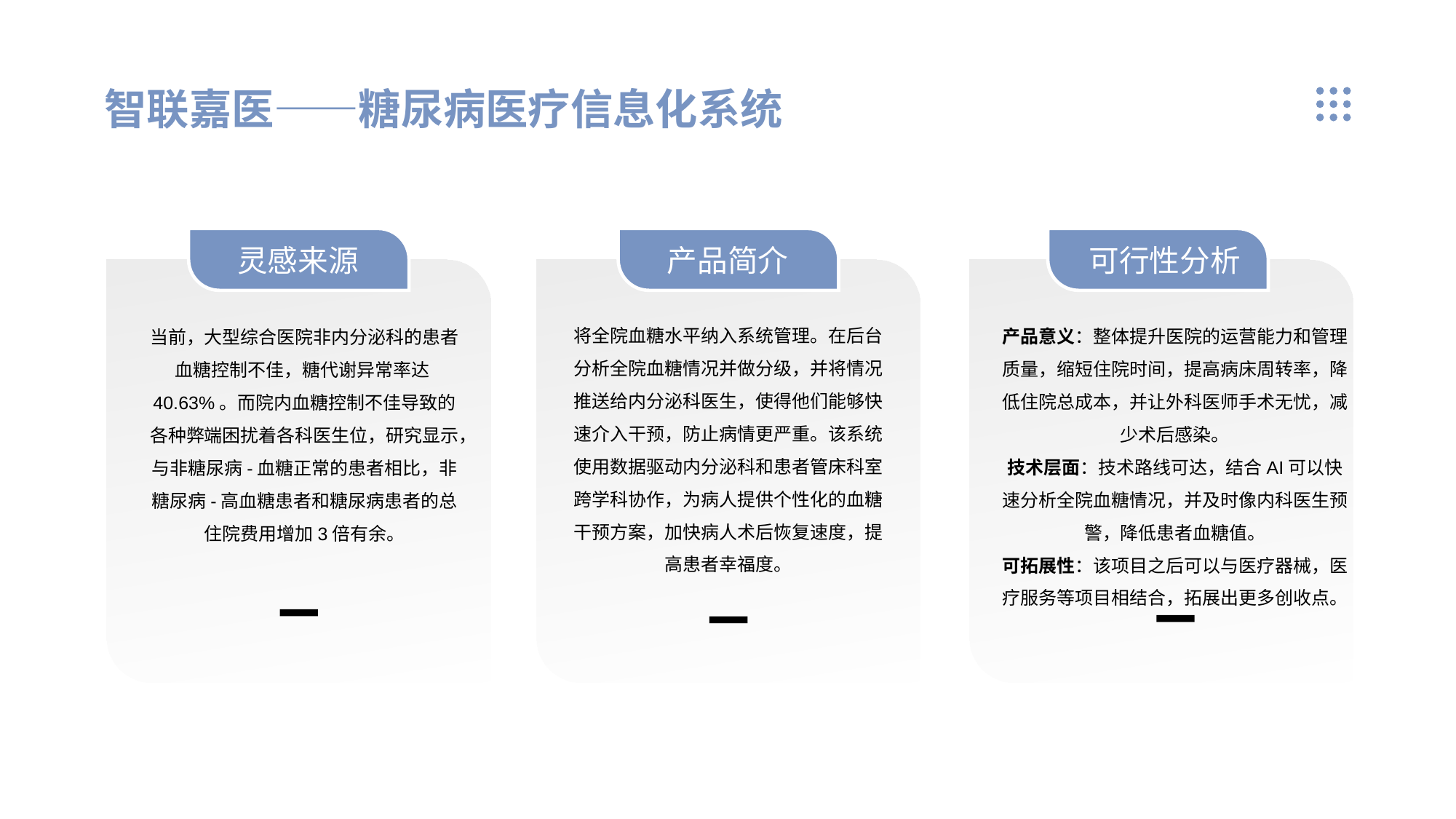

智联嘉医——糖尿病医疗信息化系统

灵感来源
产品简介
可行性分析

将全院血糖水平纳入系统管理。在后台分析全院血糖情况并做分级，并将情况推送给内分泌科医生，使得他们能够快速介入干预，防止病情更严重。该系统使用数据驱动内分泌科和患者管床科室跨学科协作，为病人提供个性化的血糖干预方案，加快病人术后恢复速度，提高患者幸福度。
产品意义：整体提升医院的运营能力和管理质量，缩短住院时间，提高病床周转率，降低住院总成本，并让外科医师手术无忧，减少术后感染。
技术层面：技术路线可达，结合AI可以快速分析全院血糖情况，并及时像内科医生预警，降低患者血糖值。
可拓展性：该项目之后可以与医疗器械，医疗服务等项目相结合，拓展出更多创收点。
当前，大型综合医院非内分泌科的患者血糖控制不佳，糖代谢异常率达40.63%。而院内血糖控制不佳导致的各种弊端困扰着各科医生位，研究显示，与非糖尿病-血糖正常的患者相比，非糖尿病-高血糖患者和糖尿病患者的总住院费用增加3倍有余。